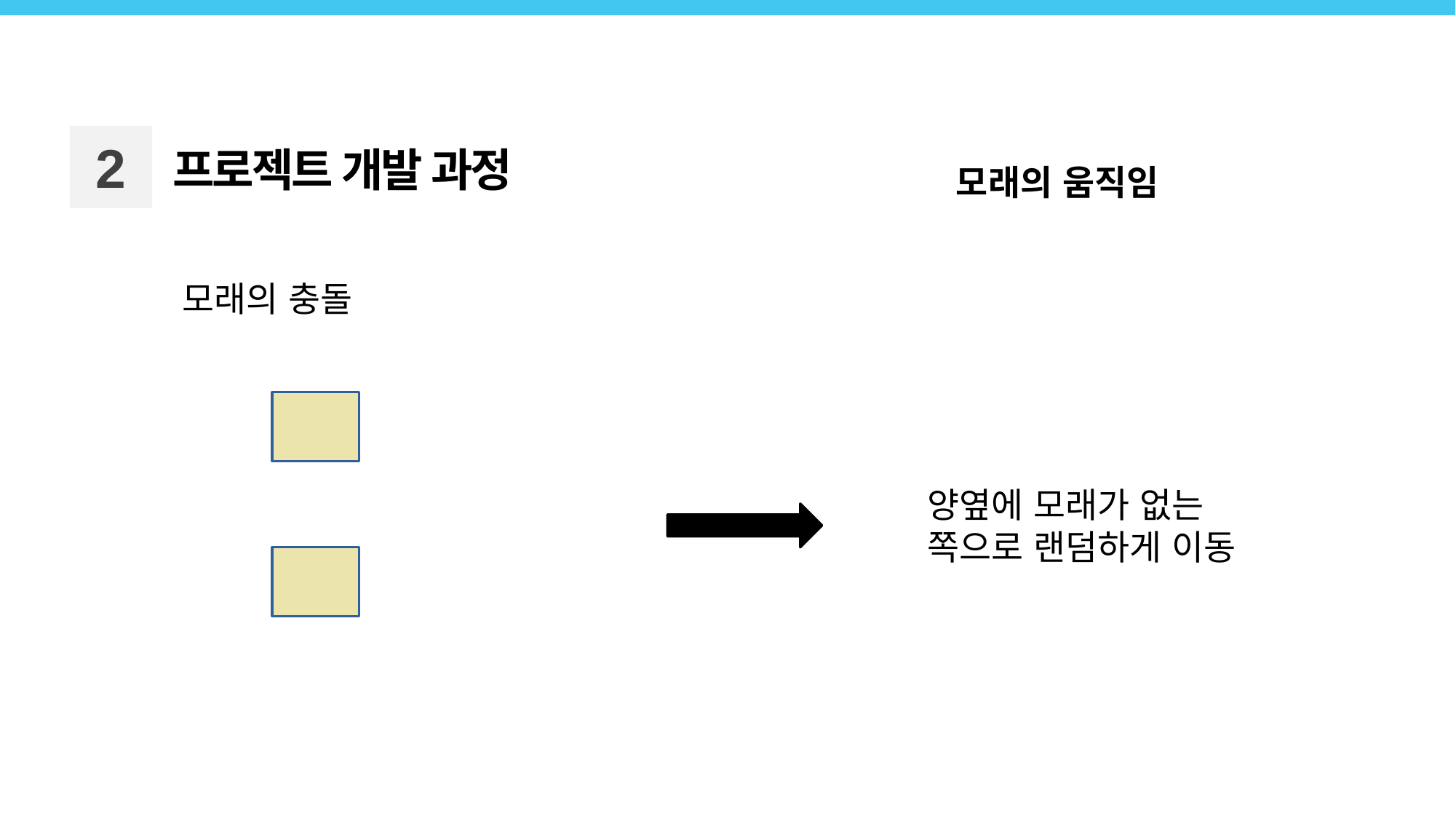

2

프로젝트 개발 과정
모래의 움직임
모래의 충돌

양옆에 모래가 없는 쪽으로 랜덤하게 이동

ⓒSaebyeol Yu. Saebyeol’s PowerPoint
ⓒSaebyeol Yu. Saebyeol’s PowerPoint